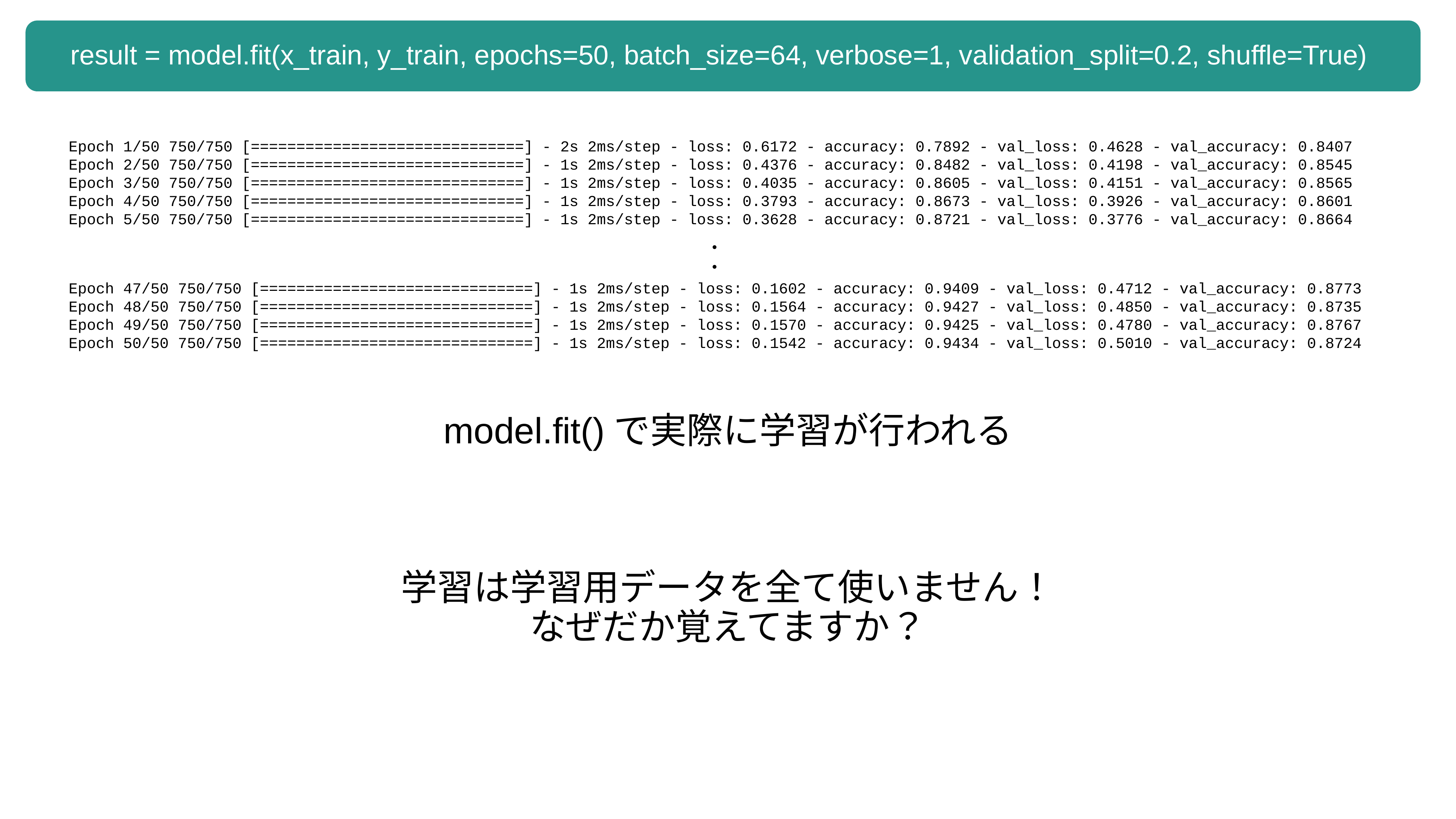

result = model.fit(x_train, y_train, epochs=50, batch_size=64, verbose=1, validation_split=0.2, shuffle=True)
Epoch 1/50 750/750 [==============================] - 2s 2ms/step - loss: 0.6172 - accuracy: 0.7892 - val_loss: 0.4628 - val_accuracy: 0.8407
Epoch 2/50 750/750 [==============================] - 1s 2ms/step - loss: 0.4376 - accuracy: 0.8482 - val_loss: 0.4198 - val_accuracy: 0.8545
Epoch 3/50 750/750 [==============================] - 1s 2ms/step - loss: 0.4035 - accuracy: 0.8605 - val_loss: 0.4151 - val_accuracy: 0.8565
Epoch 4/50 750/750 [==============================] - 1s 2ms/step - loss: 0.3793 - accuracy: 0.8673 - val_loss: 0.3926 - val_accuracy: 0.8601
Epoch 5/50 750/750 [==============================] - 1s 2ms/step - loss: 0.3628 - accuracy: 0.8721 - val_loss: 0.3776 - val_accuracy: 0.8664
・
・
Epoch 47/50 750/750 [==============================] - 1s 2ms/step - loss: 0.1602 - accuracy: 0.9409 - val_loss: 0.4712 - val_accuracy: 0.8773
Epoch 48/50 750/750 [==============================] - 1s 2ms/step - loss: 0.1564 - accuracy: 0.9427 - val_loss: 0.4850 - val_accuracy: 0.8735
Epoch 49/50 750/750 [==============================] - 1s 2ms/step - loss: 0.1570 - accuracy: 0.9425 - val_loss: 0.4780 - val_accuracy: 0.8767
Epoch 50/50 750/750 [==============================] - 1s 2ms/step - loss: 0.1542 - accuracy: 0.9434 - val_loss: 0.5010 - val_accuracy: 0.8724
model.fit()で実際に学習が行われる
学習は学習用データを全て使いません！
なぜだか覚えてますか？